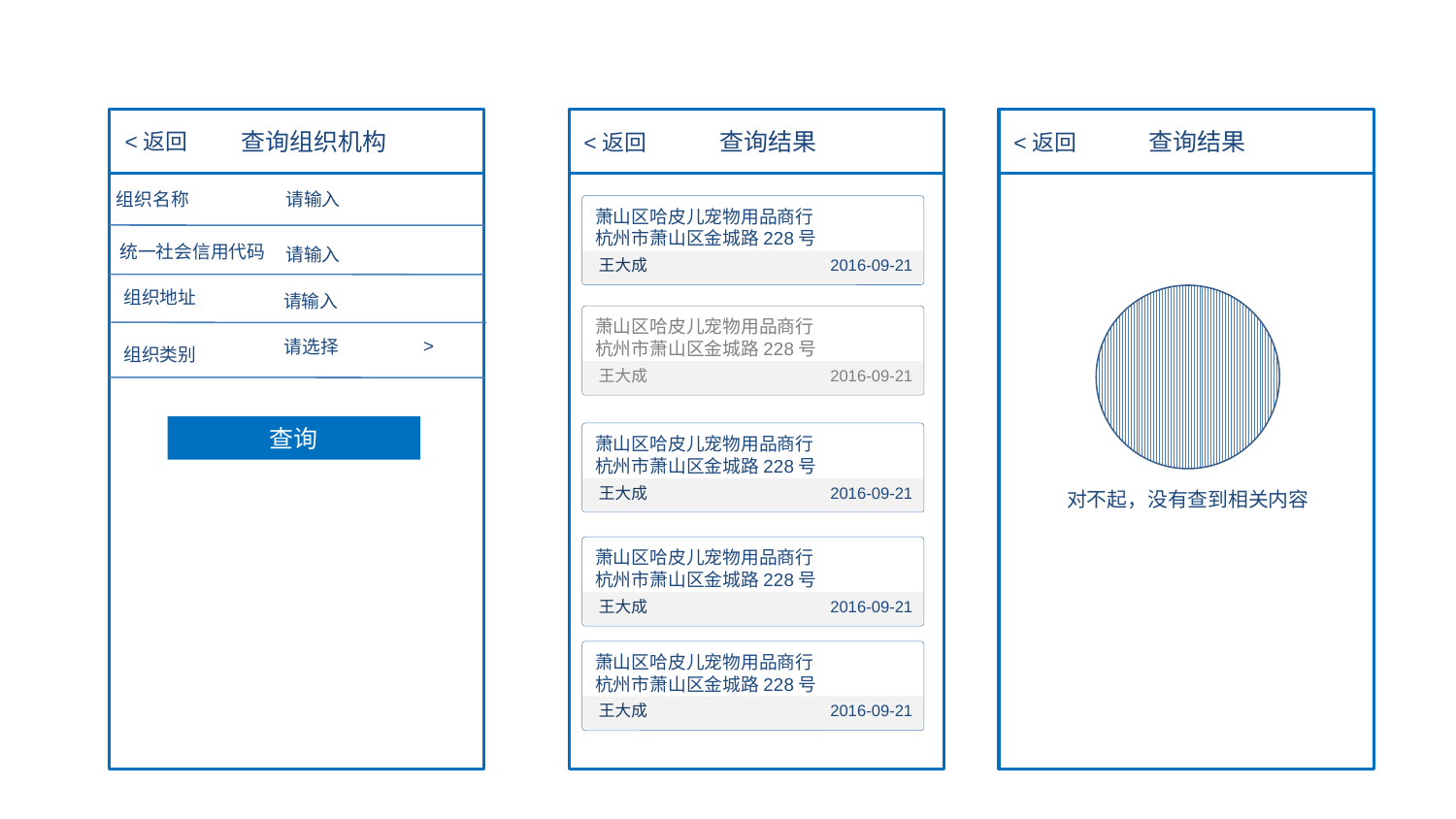

查询组织机构

查询结果
查询结果
<返回
<返回
<返回
请输入
组织名称

萧山区哈皮儿宠物用品商行
杭州市萧山区金城路228号
统一社会信用代码
请输入

王大成
2016-09-21

组织地址
请输入

萧山区哈皮儿宠物用品商行
杭州市萧山区金城路228号
                             >
请选择
组织类别

王大成
2016-09-21
查询

萧山区哈皮儿宠物用品商行
杭州市萧山区金城路228号

王大成
2016-09-21
对不起，没有查到相关内容

萧山区哈皮儿宠物用品商行
杭州市萧山区金城路228号

王大成
2016-09-21

萧山区哈皮儿宠物用品商行
杭州市萧山区金城路228号

王大成
2016-09-21